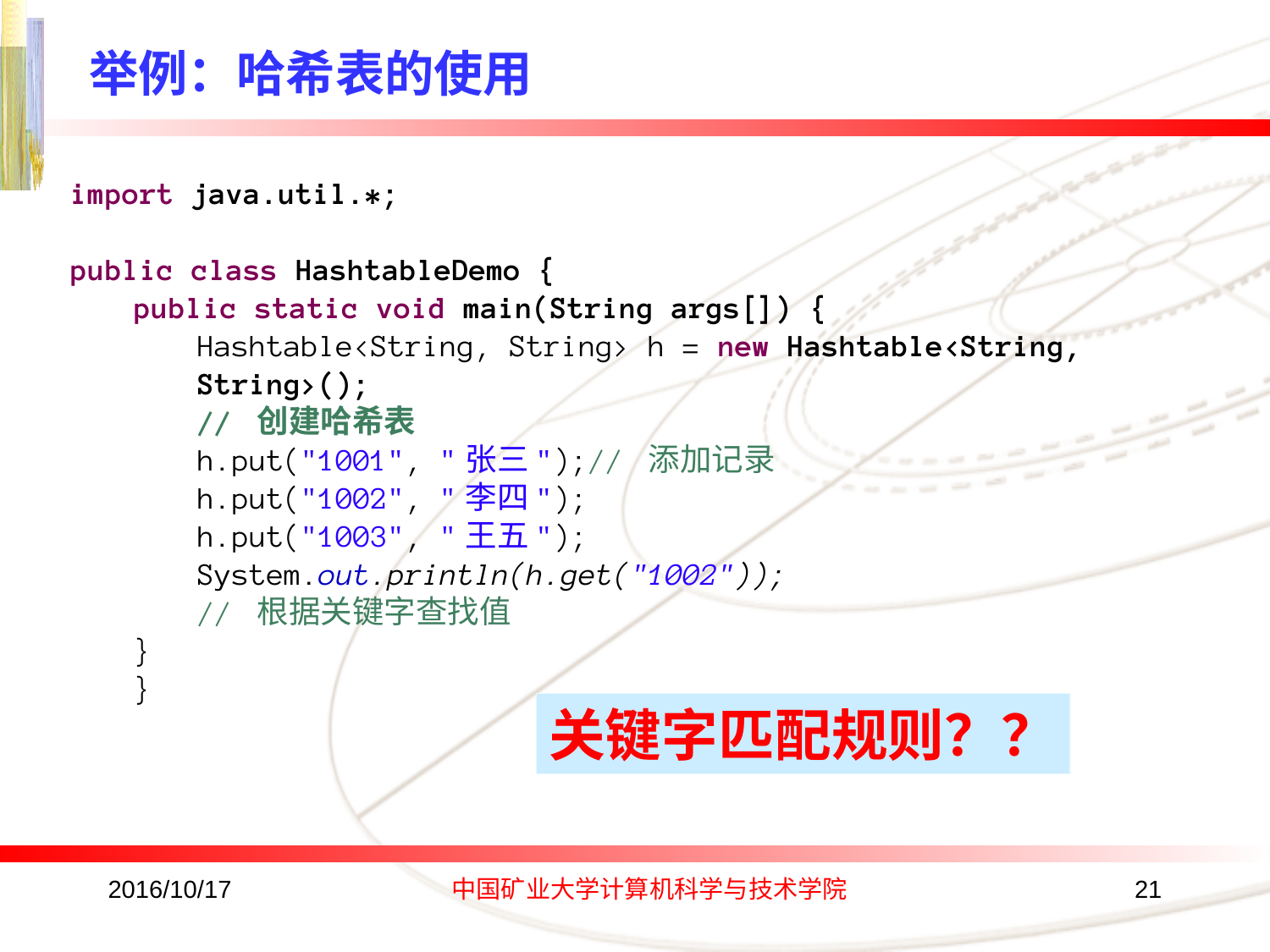

举例：哈希表的使用
import java.util.*;

public class HashtableDemo {
public static void main(String args[]) {
Hashtable<String, String> h = new Hashtable<String, String>();
// 创建哈希表
h.put("1001", "张三");// 添加记录
h.put("1002", "李四");
h.put("1003", "王五");
System.out.println(h.get("1002"));
// 根据关键字查找值
}
}
关键字匹配规则？？
2016/10/17
中国矿业大学计算机科学与技术学院
21